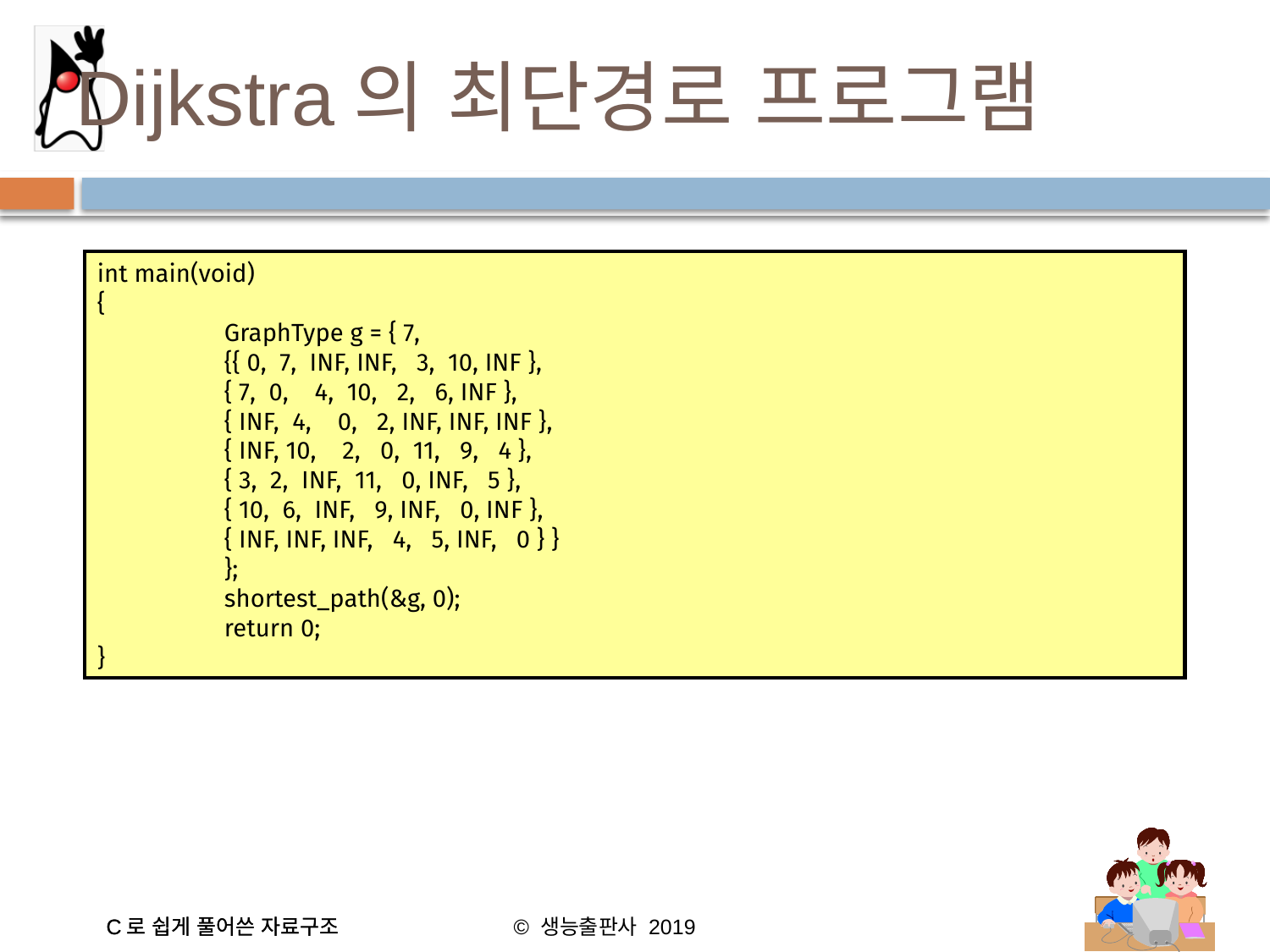

# Dijkstra의 최단경로 프로그램
int main(void)
{
	GraphType g = { 7,
	{{ 0,  7,  INF, INF,   3,  10, INF },
	{ 7,  0,    4,  10,   2,   6, INF },
	{ INF,  4,    0,   2, INF, INF, INF },
	{ INF, 10,    2,   0,  11,   9,   4 },
	{ 3,  2,  INF,  11,   0, INF,   5 },
	{ 10,  6,  INF,   9, INF,   0, INF },
	{ INF, INF, INF,   4,   5, INF,   0 } }
	};
	shortest_path(&g, 0);
	return 0;
}